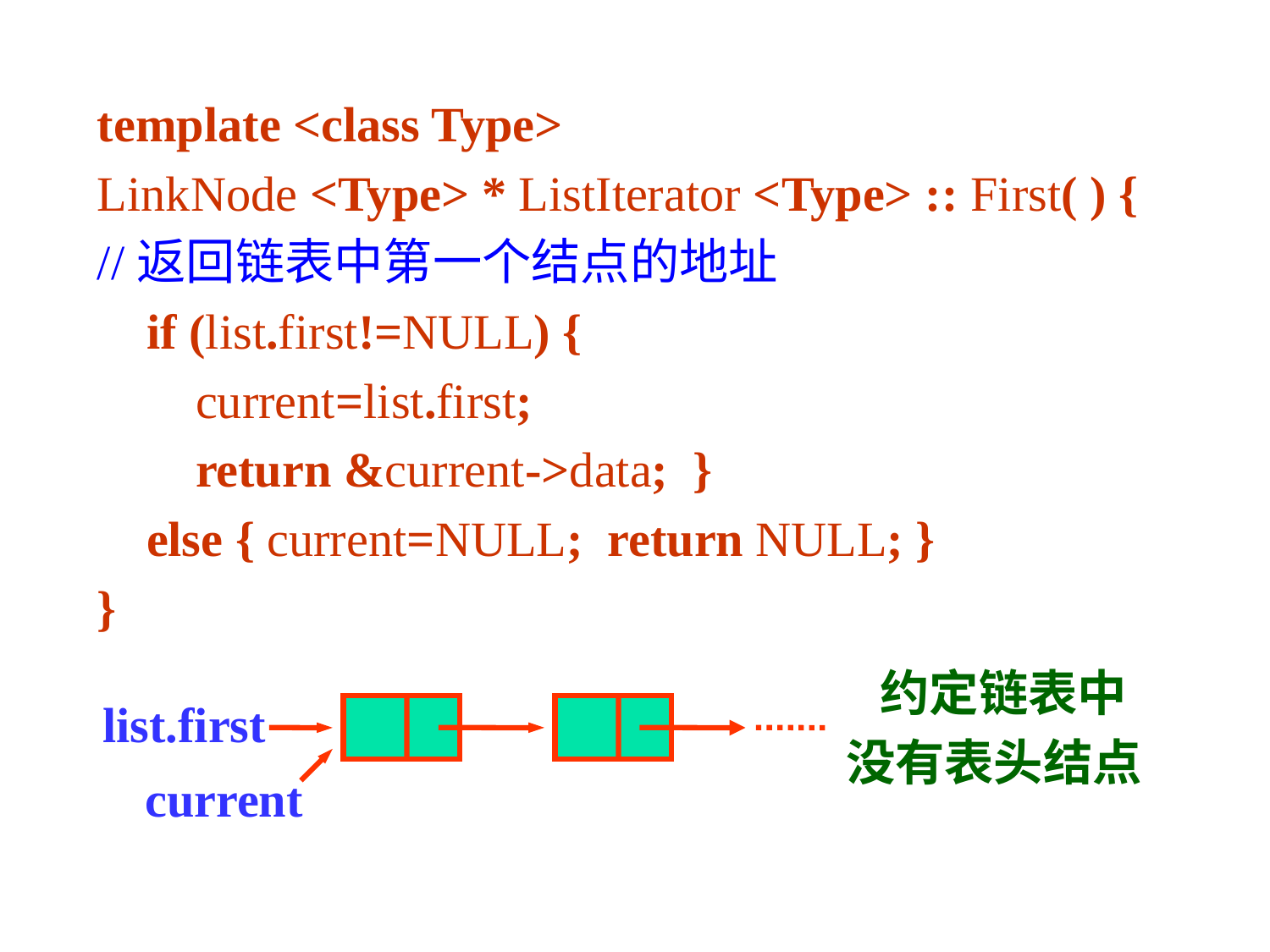

template <class Type>
LinkNode <Type> * ListIterator <Type> :: First( ) {
//返回链表中第一个结点的地址
    if (list.first!=NULL) {
        current=list.first;
        return &current->data;  }
    else { current=NULL;  return NULL; }
}
  约定链表中
没有表头结点
list.first

current
109